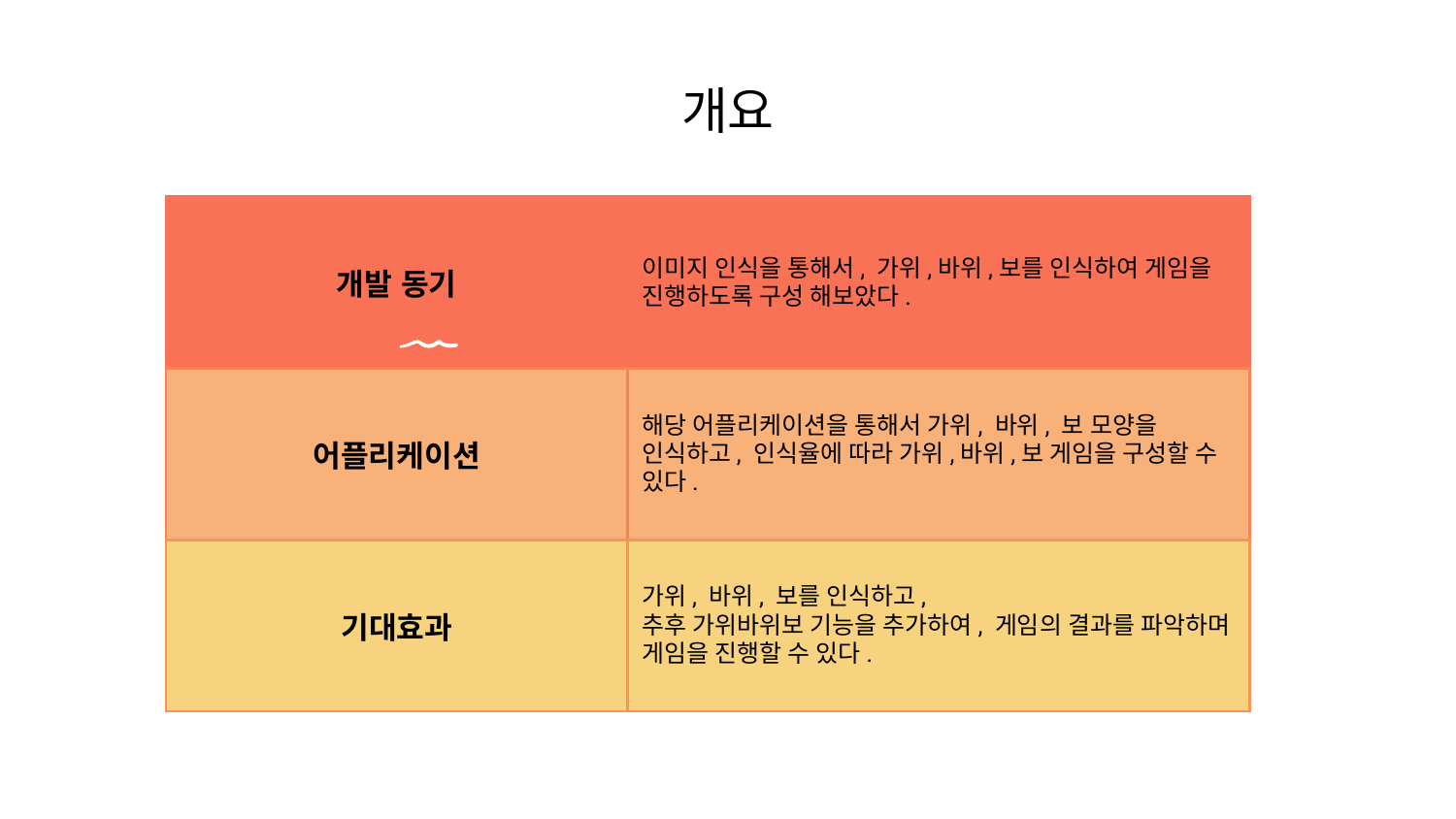

# 개요
| 개발 동기 | 이미지 인식을 통해서, 가위,바위,보를 인식하여 게임을 진행하도록 구성 해보았다. |
| --- | --- |
| 어플리케이션 | 해당 어플리케이션을 통해서 가위, 바위, 보 모양을 인식하고, 인식율에 따라 가위,바위,보 게임을 구성할 수 있다. |
| 기대효과 | 가위, 바위, 보를 인식하고, 추후 가위바위보 기능을 추가하여, 게임의 결과를 파악하며 게임을 진행할 수 있다. |